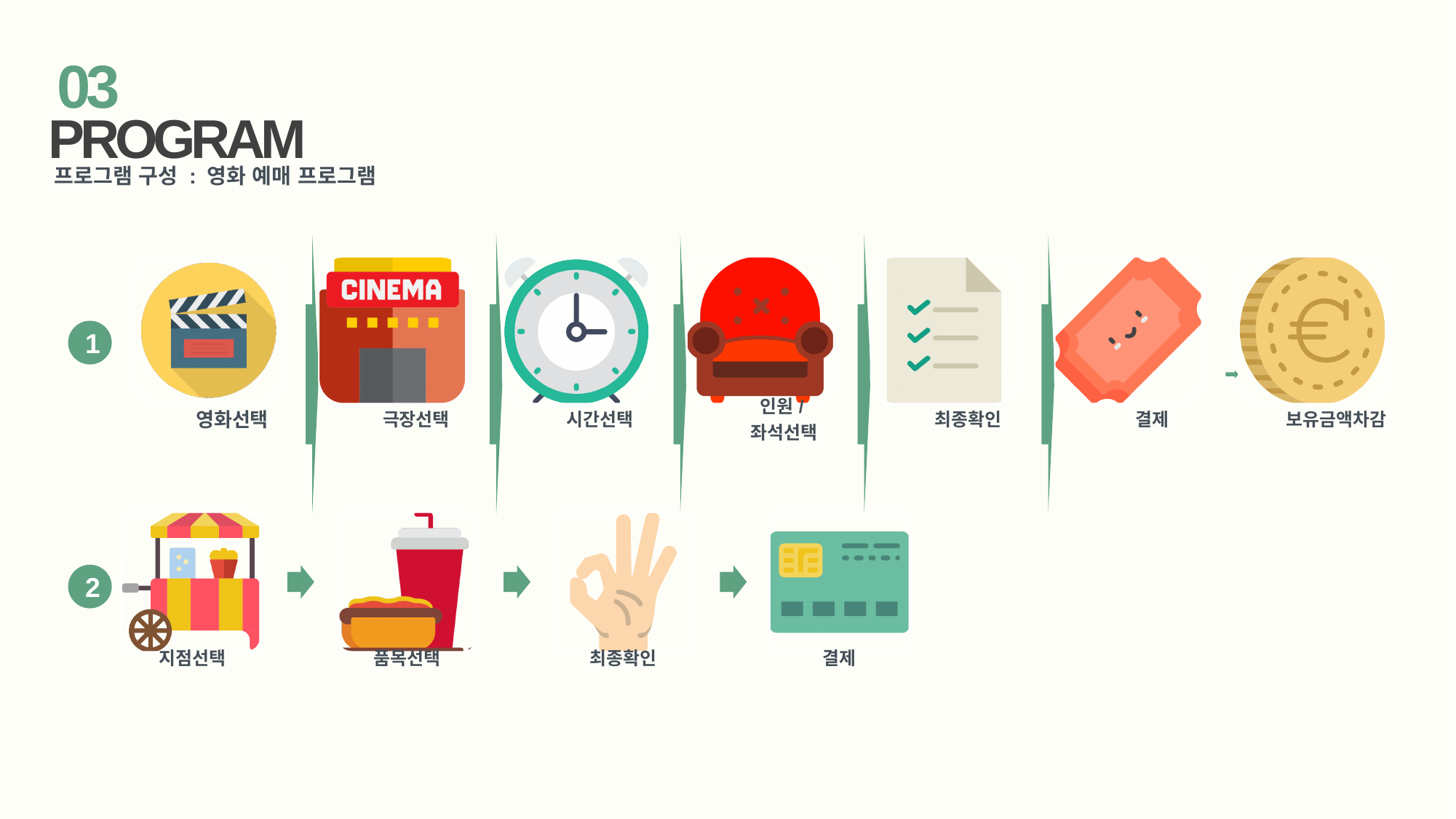

03
PROGRAM
프로그램 구성 : 영화 예매 프로그램

보유금액차감
결제
영화선택
최종확인
극장선택
시간선택
인원/좌석선택
1
지점선택

품목선택

최종확인

결제
2